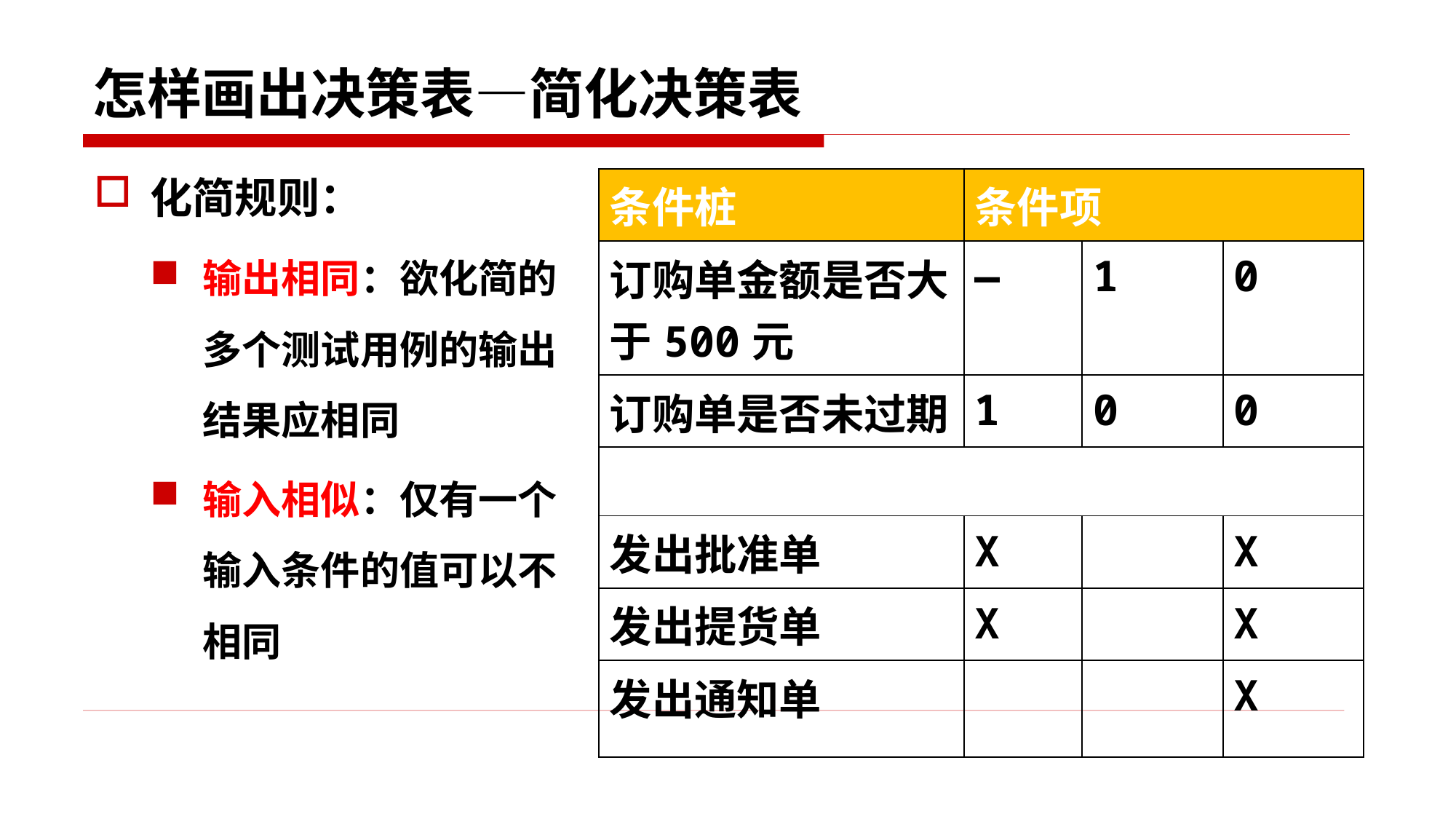

# 怎样画出决策表—简化决策表
化简规则：
输出相同：欲化简的多个测试用例的输出结果应相同
输入相似：仅有一个输入条件的值可以不相同

| 条件桩 | 条件项 |  |  |
| --- | --- | --- | --- |
| 订购单金额是否大于500元 | — | 1 | 0 |
| 订购单是否未过期 | 1 | 0 | 0 |
|  |  |  |  |
| 发出批准单 | X |  | X |
| 发出提货单 | X |  | X |
| 发出通知单 |  |  | X |